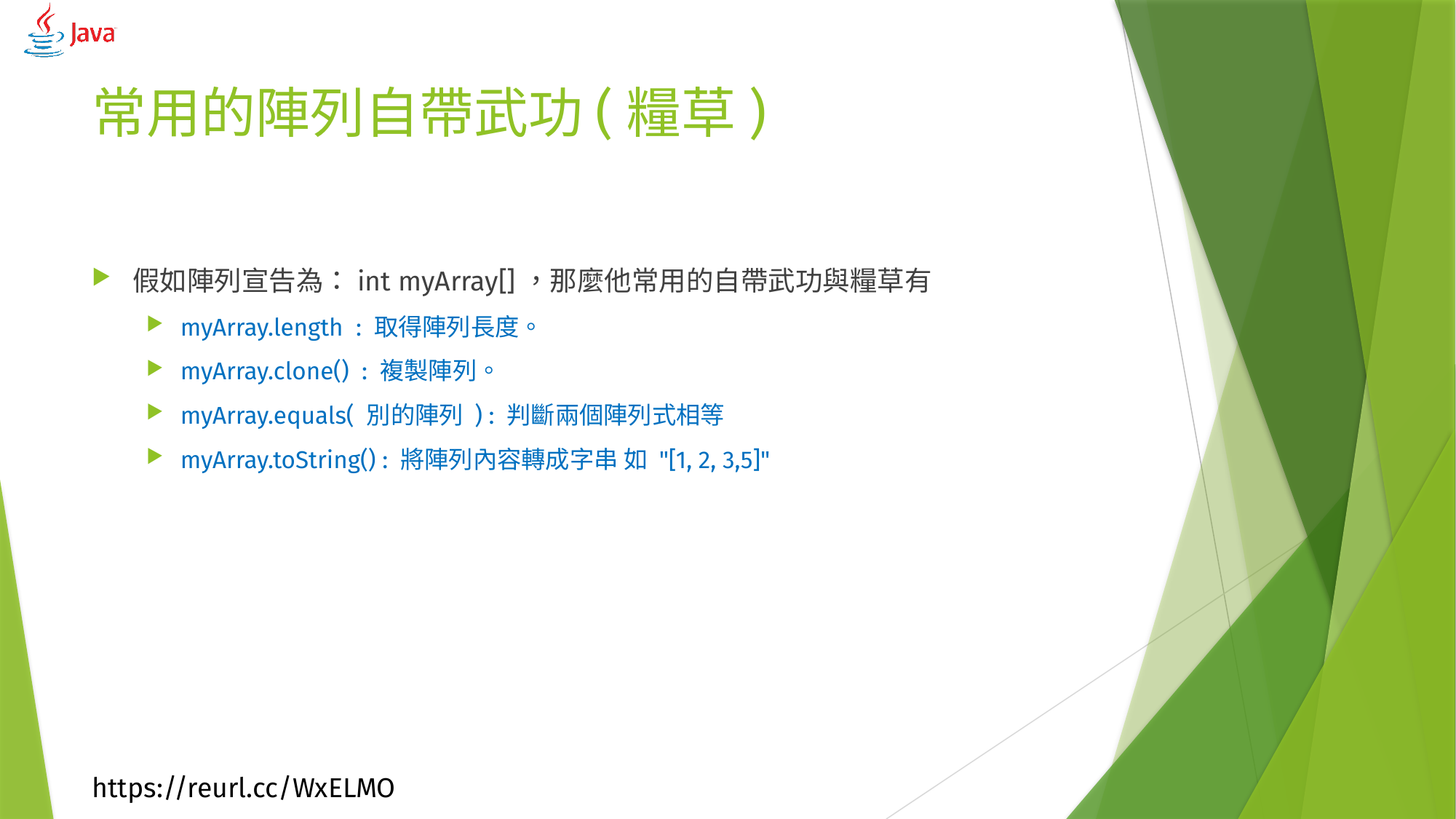

# 常用的陣列自帶武功(糧草)
假如陣列宣告為：int myArray[]，那麼他常用的自帶武功與糧草有
myArray.length  : 取得陣列長度。
myArray.clone()  : 複製陣列。
myArray.equals( 別的陣列 ) : 判斷兩個陣列式相等
myArray.toString() : 將陣列內容轉成字串 如 "[1, 2, 3,5]"